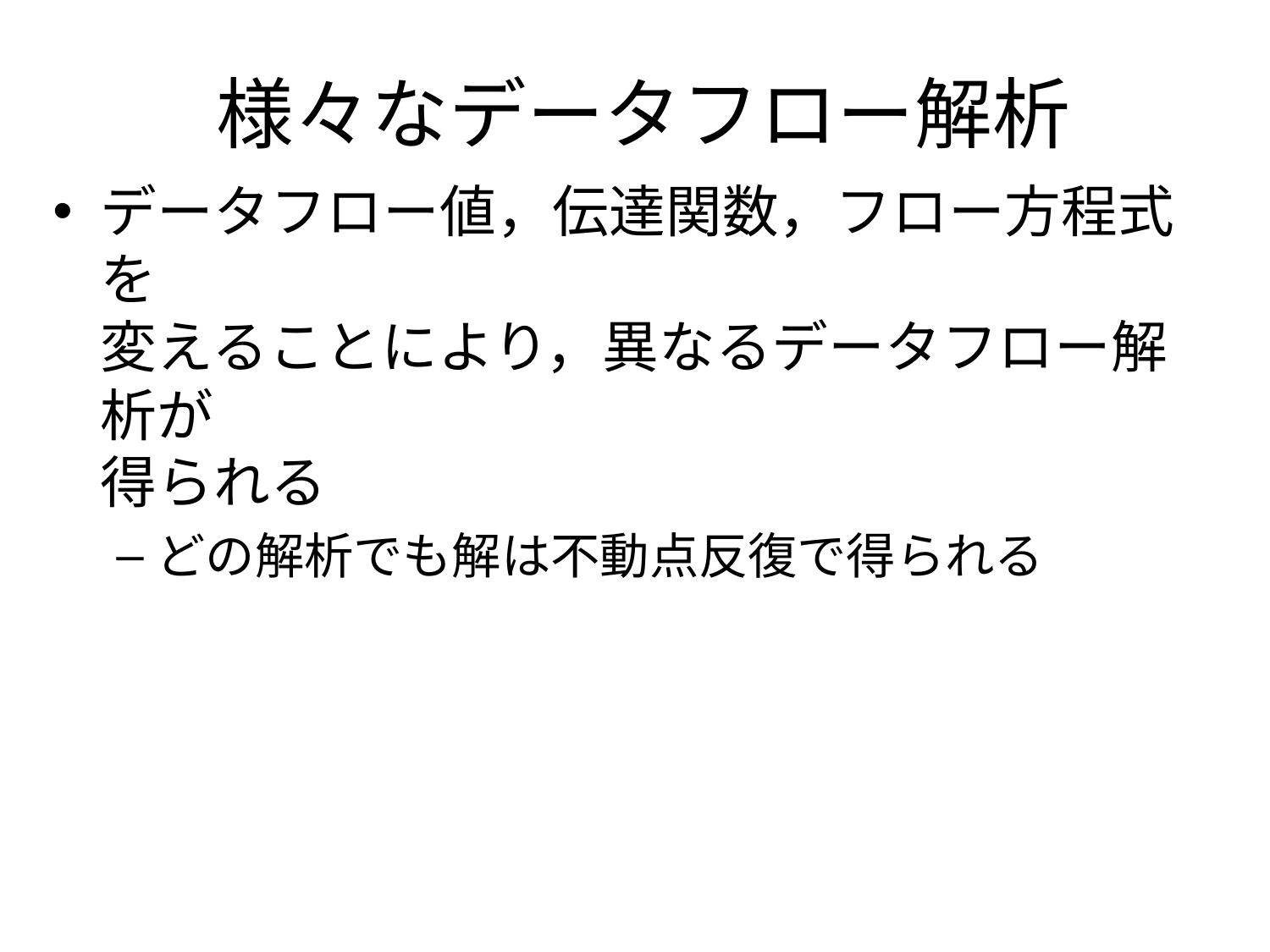

# 様々なデータフロー解析
データフロー値，伝達関数，フロー方程式を
変えることにより，異なるデータフロー解析が
得られる
どの解析でも解は不動点反復で得られる